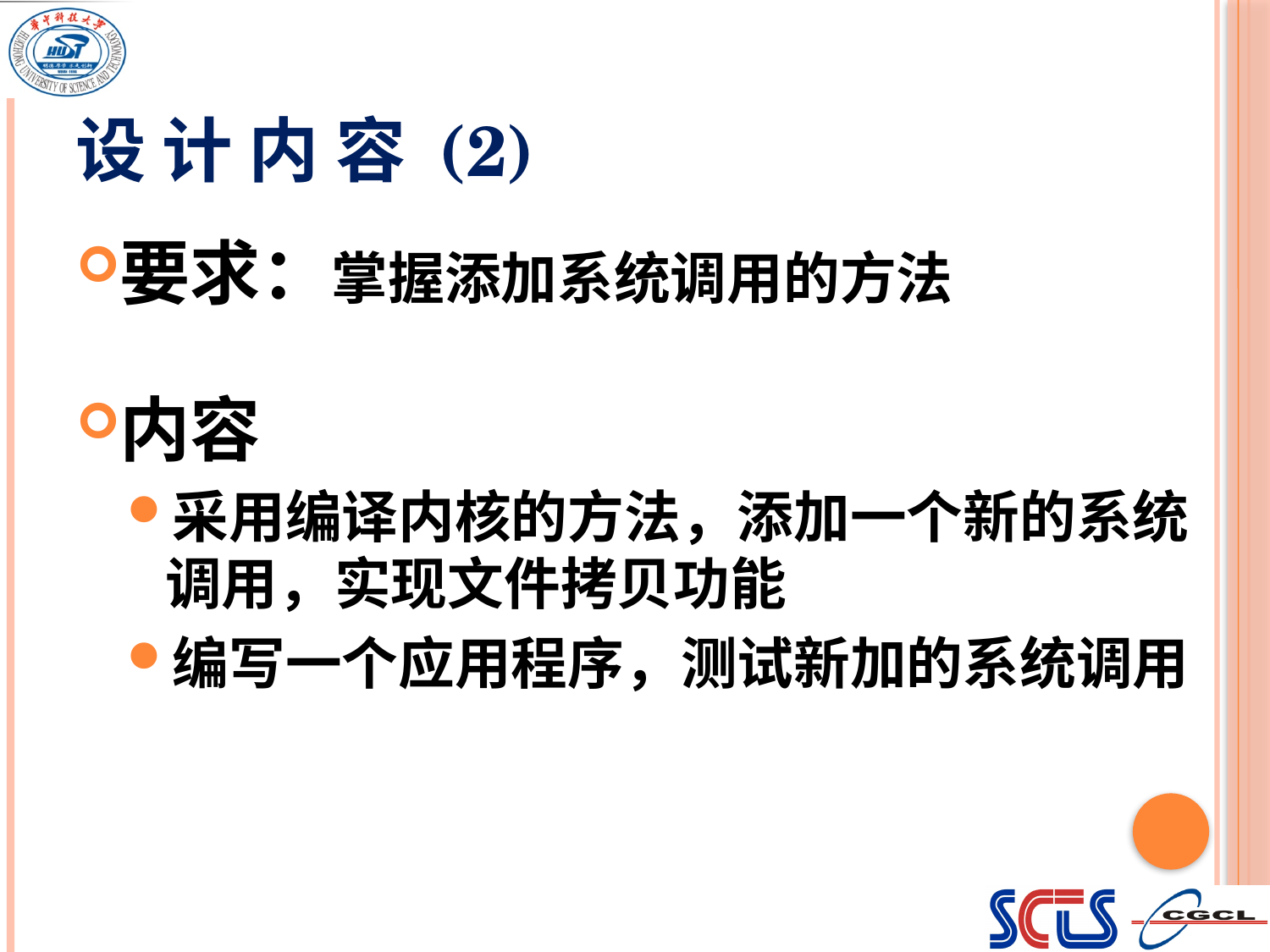

# 设 计 内 容 (2)
要求：掌握添加系统调用的方法

内容
采用编译内核的方法，添加一个新的系统调用，实现文件拷贝功能
编写一个应用程序，测试新加的系统调用
6